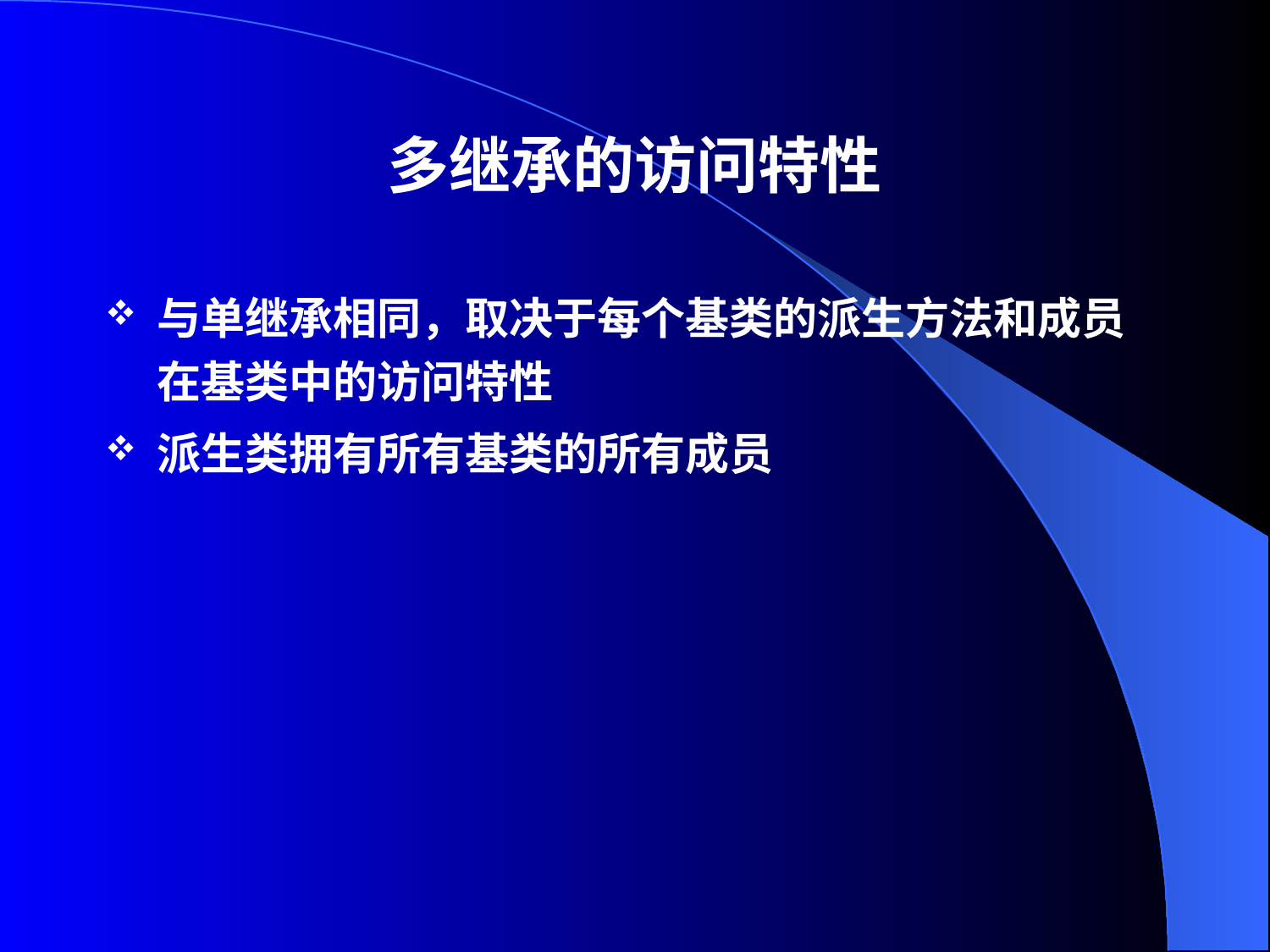

# 多继承的访问特性
与单继承相同，取决于每个基类的派生方法和成员在基类中的访问特性
派生类拥有所有基类的所有成员